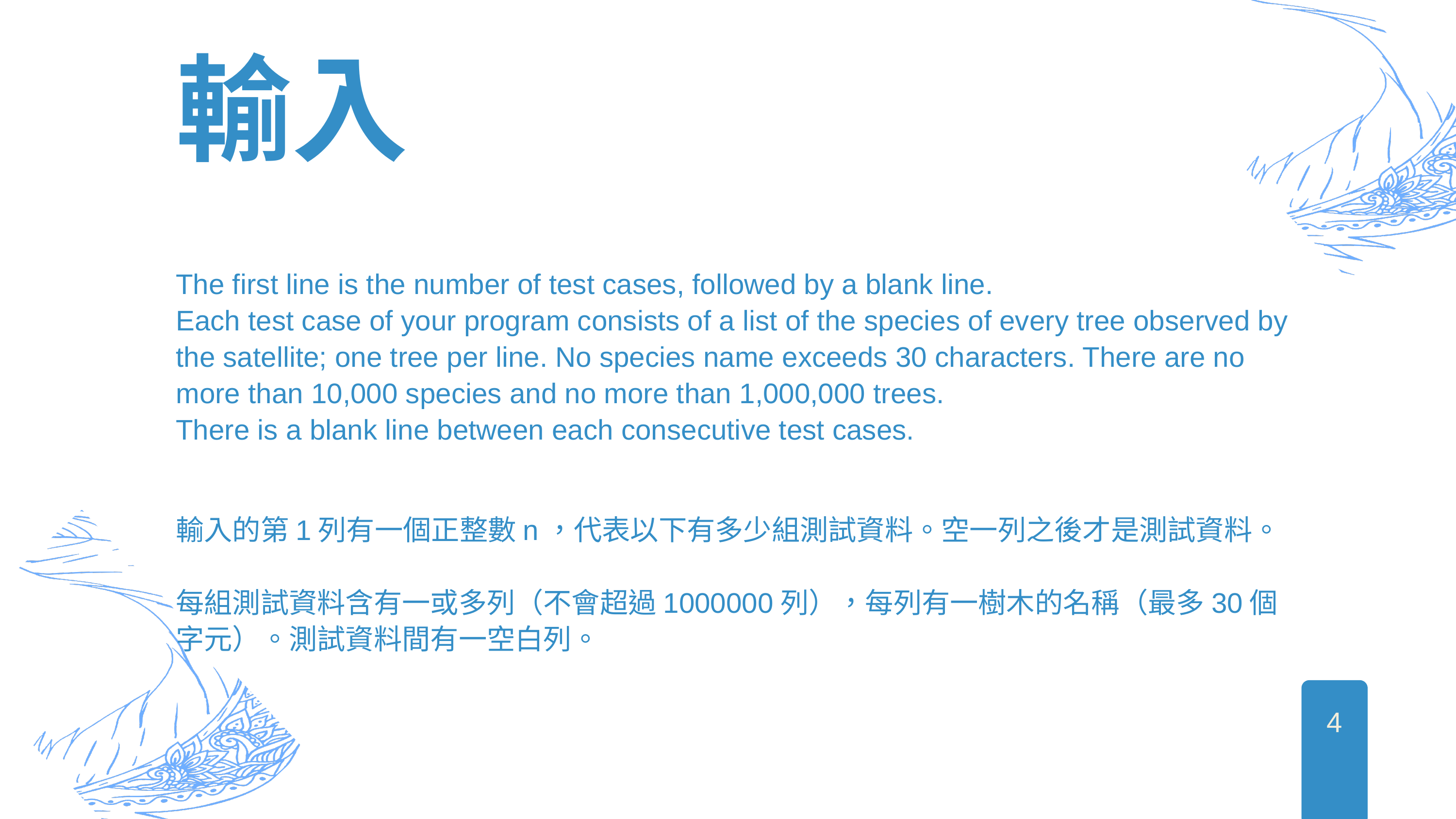

輸入
The first line is the number of test cases, followed by a blank line.
Each test case of your program consists of a list of the species of every tree observed by the satellite; one tree per line. No species name exceeds 30 characters. There are no more than 10,000 species and no more than 1,000,000 trees.
There is a blank line between each consecutive test cases.
輸入的第1列有一個正整數n，代表以下有多少組測試資料。空一列之後才是測試資料。

每組測試資料含有一或多列（不會超過1000000列），每列有一樹木的名稱（最多30個字元）。測試資料間有一空白列。

4